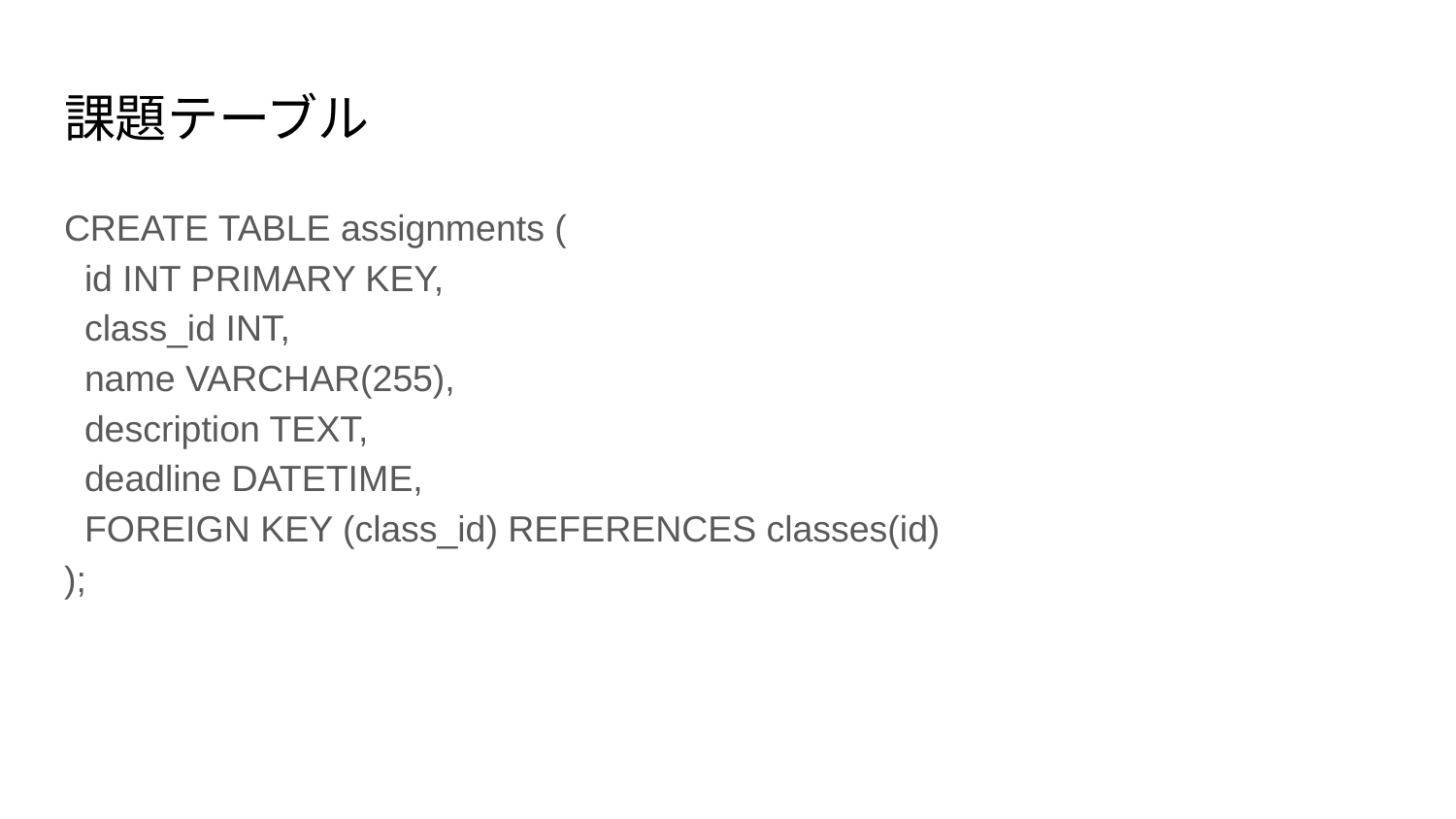

# 課題テーブル
CREATE TABLE assignments (
  id INT PRIMARY KEY,
  class_id INT,
  name VARCHAR(255),
  description TEXT,
  deadline DATETIME,
  FOREIGN KEY (class_id) REFERENCES classes(id)
);